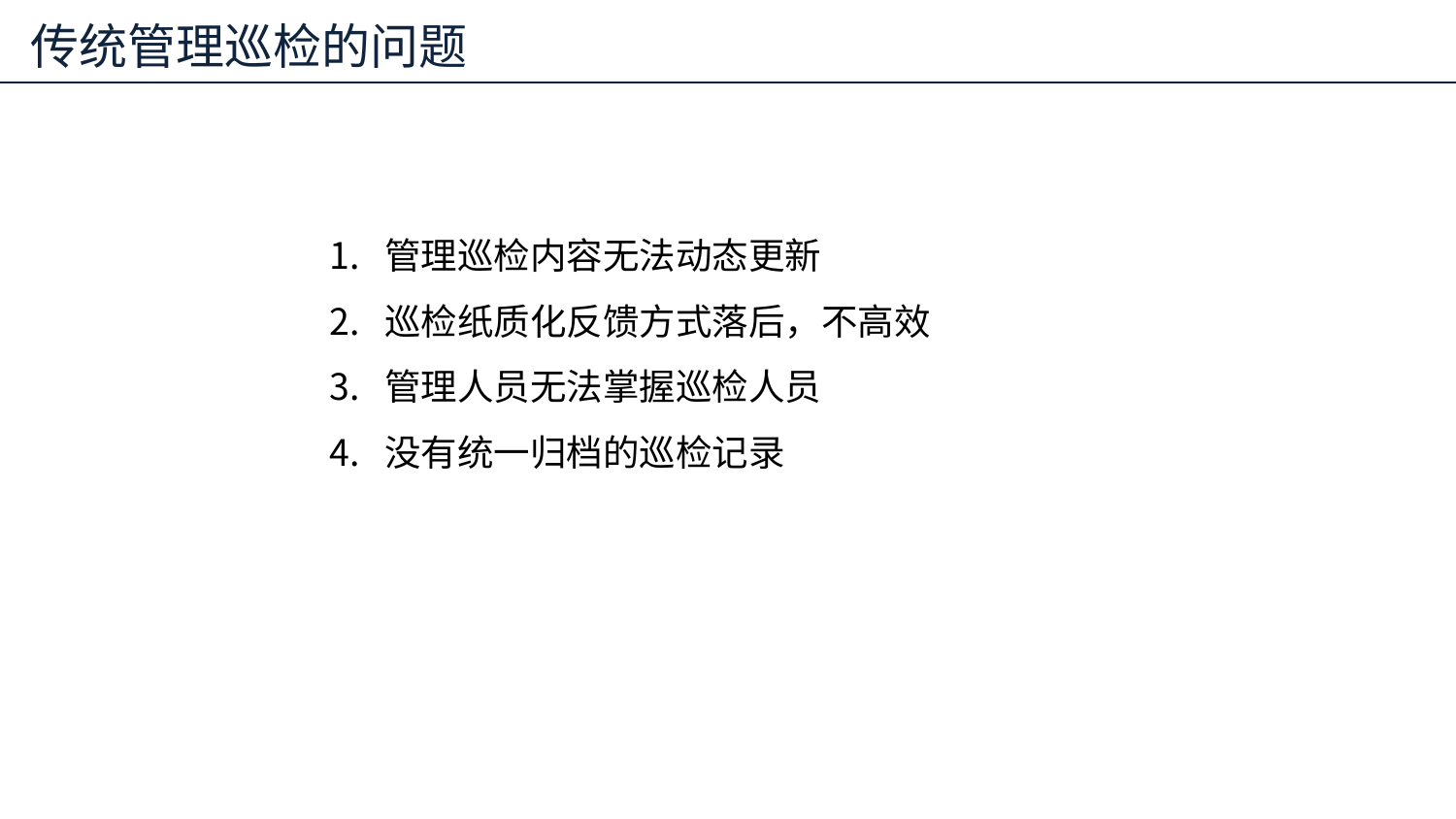

传统管理巡检的问题
管理巡检内容无法动态更新
巡检纸质化反馈方式落后，不高效
管理人员无法掌握巡检人员
没有统一归档的巡检记录